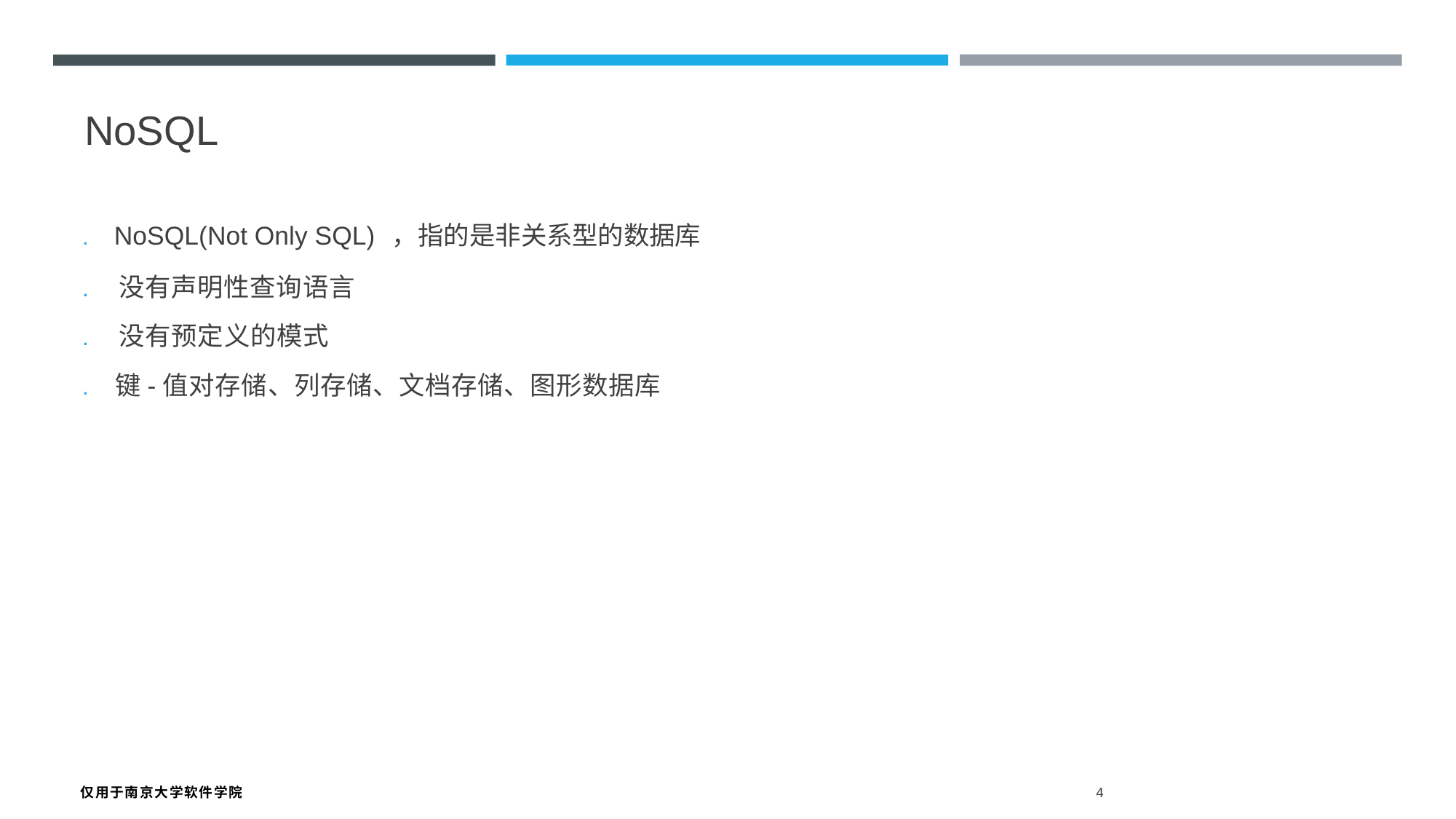

NoSQL

.    NoSQL(Not Only SQL) ，指的是非关系型的数据库
.   没有声明性查询语言
.   没有预定义的模式

.   键-值对存储、列存储、文档存储、图形数据库

仅用于南京大学软件学院                                                                                                                                                                                                                                                                                 4